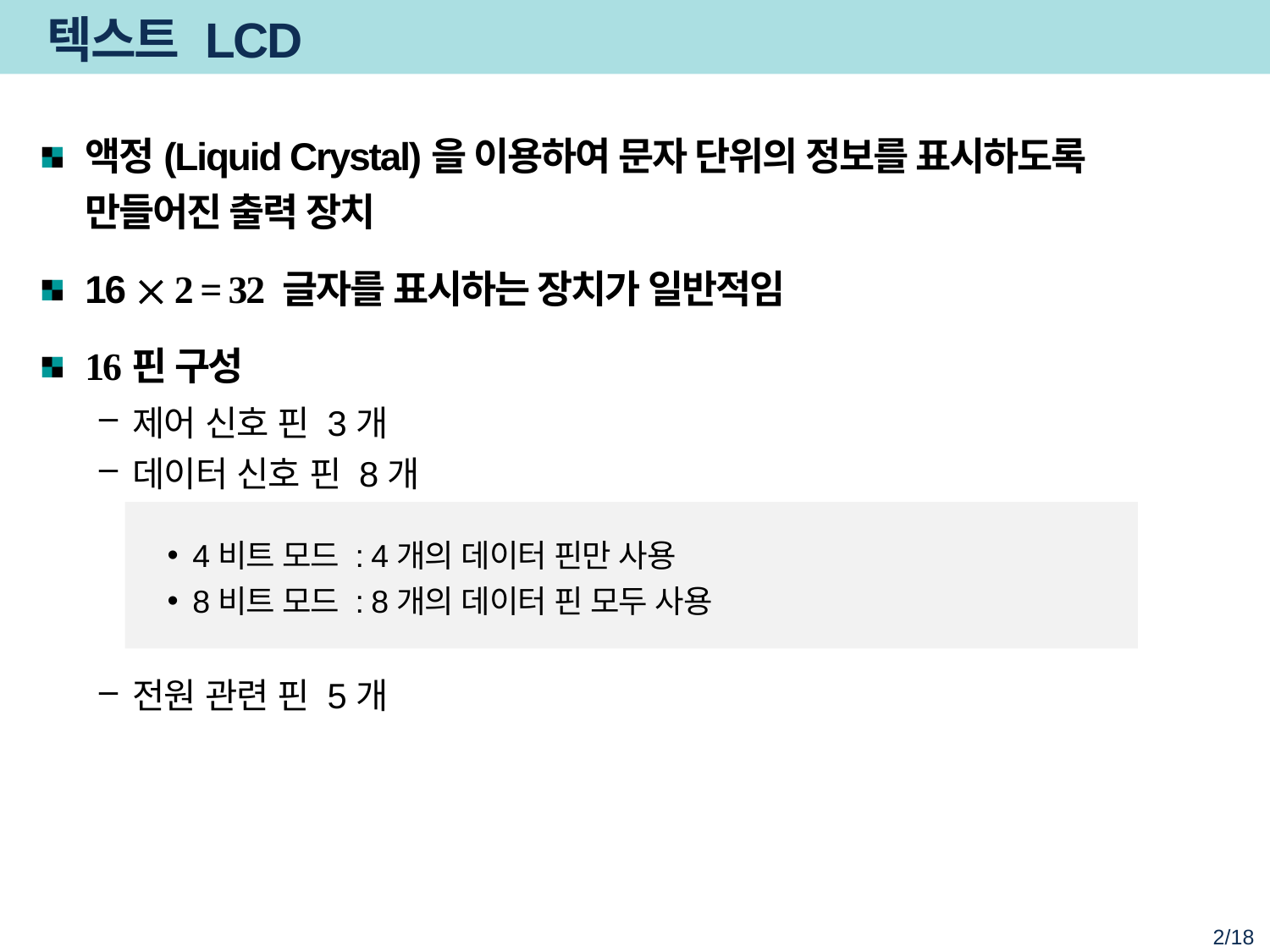

# 텍스트 LCD
액정(Liquid Crystal)을 이용하여 문자 단위의 정보를 표시하도록 만들어진 출력 장치
16 × 2 = 32 글자를 표시하는 장치가 일반적임
16핀 구성
제어 신호 핀 3개
데이터 신호 핀 8개

4비트 모드 : 4개의 데이터 핀만 사용
8비트 모드 : 8개의 데이터 핀 모두 사용
전원 관련 핀 5개